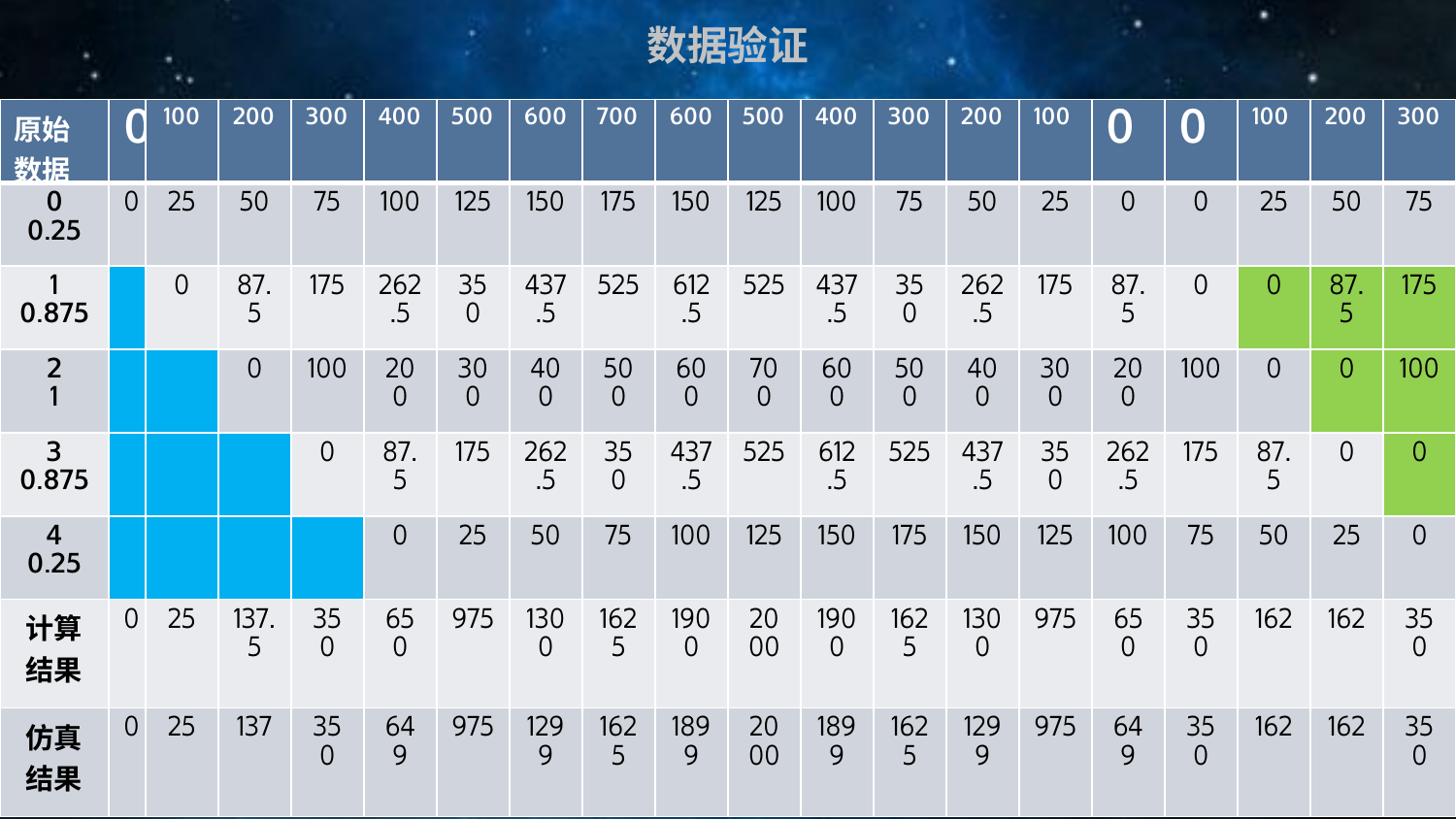

数据验证
| 原始数据 | 0 | 100 | 200 | 300 | 400 | 500 | 600 | 700 | 600 | 500 | 400 | 300 | 200 | 100 | 0 | 0 | 100 | 200 | 300 |
| --- | --- | --- | --- | --- | --- | --- | --- | --- | --- | --- | --- | --- | --- | --- | --- | --- | --- | --- | --- |
| 0 0.25 | 0 | 25 | 50 | 75 | 100 | 125 | 150 | 175 | 150 | 125 | 100 | 75 | 50 | 25 | 0 | 0 | 25 | 50 | 75 |
| 1 0.875 |  | 0 | 87.5 | 175 | 262.5 | 350 | 437.5 | 525 | 612.5 | 525 | 437.5 | 350 | 262.5 | 175 | 87.5 | 0 | 0 | 87.5 | 175 |
| 2 1 |  |  | 0 | 100 | 200 | 300 | 400 | 500 | 600 | 700 | 600 | 500 | 400 | 300 | 200 | 100 | 0 | 0 | 100 |
| 3 0.875 |  |  |  | 0 | 87.5 | 175 | 262.5 | 350 | 437.5 | 525 | 612.5 | 525 | 437.5 | 350 | 262.5 | 175 | 87.5 | 0 | 0 |
| 4 0.25 |  |  |  |  | 0 | 25 | 50 | 75 | 100 | 125 | 150 | 175 | 150 | 125 | 100 | 75 | 50 | 25 | 0 |
| 计算结果 | 0 | 25 | 137.5 | 350 | 650 | 975 | 1300 | 1625 | 1900 | 2000 | 1900 | 1625 | 1300 | 975 | 650 | 350 | 162 | 162 | 350 |
| 仿真结果 | 0 | 25 | 137 | 350 | 649 | 975 | 1299 | 1625 | 1899 | 2000 | 1899 | 1625 | 1299 | 975 | 649 | 350 | 162 | 162 | 350 |
20